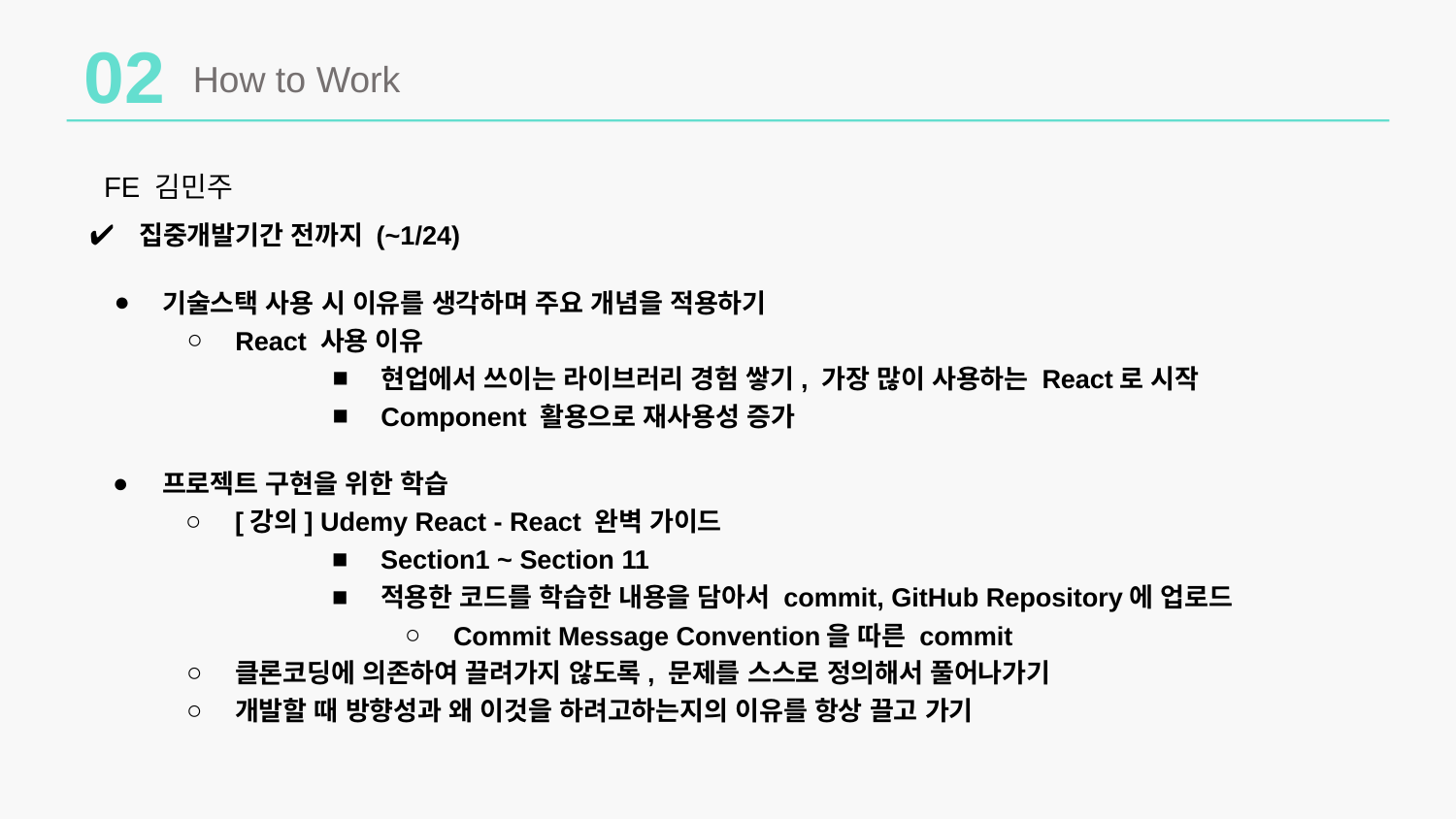

02
How to Work

FE 김민주
✔️  집중개발기간 전까지 (~1/24)
기술스택 사용 시 이유를 생각하며 주요 개념을 적용하기
React 사용 이유
현업에서 쓰이는 라이브러리 경험 쌓기, 가장 많이 사용하는 React로 시작
Component 활용으로 재사용성 증가

프로젝트 구현을 위한 학습
[강의] Udemy React - React 완벽 가이드
Section1 ~ Section 11
적용한 코드를 학습한 내용을 담아서 commit, GitHub Repository에 업로드
Commit Message Convention을 따른 commit
클론코딩에 의존하여 끌려가지 않도록, 문제를 스스로 정의해서 풀어나가기
개발할 때 방향성과 왜 이것을 하려고하는지의 이유를 항상 끌고 가기